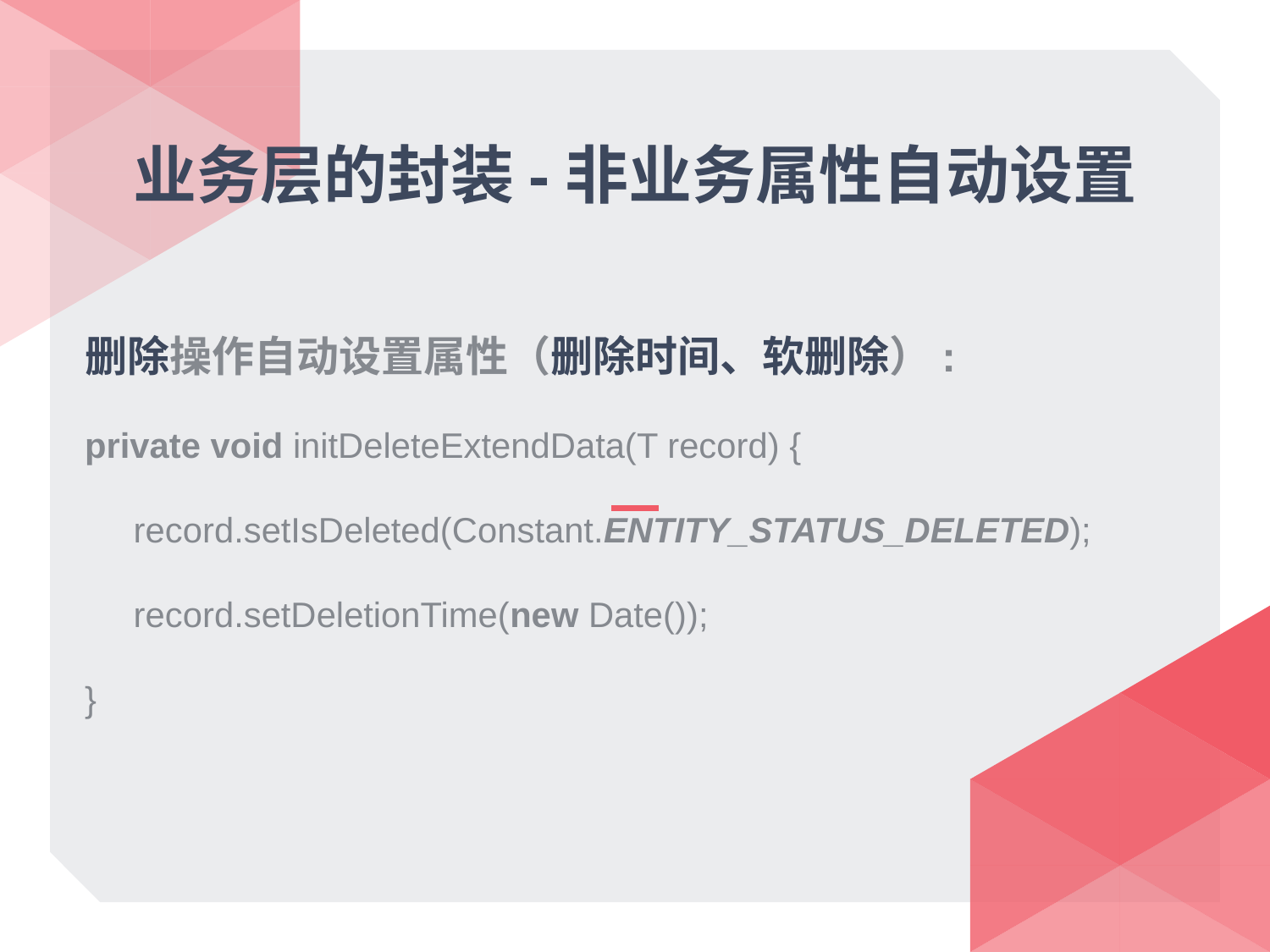

# 业务层的封装-非业务属性自动设置
删除操作自动设置属性（删除时间、软删除）:
private void initDeleteExtendData(T record) {
     record.setIsDeleted(Constant.ENTITY_STATUS_DELETED);
     record.setDeletionTime(new Date());
}